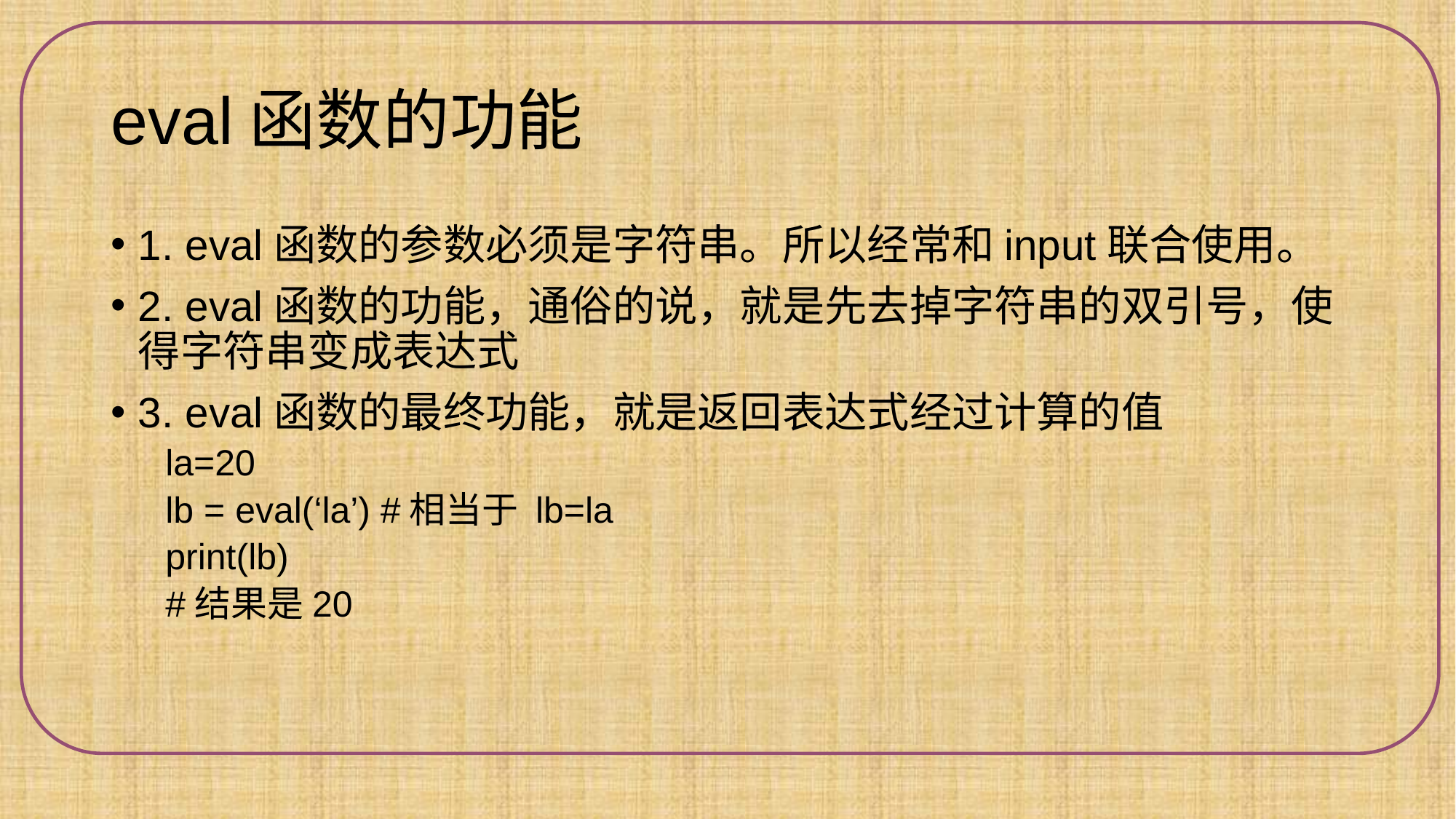

# eval函数的功能
1. eval函数的参数必须是字符串。所以经常和input联合使用。
2. eval函数的功能，通俗的说，就是先去掉字符串的双引号，使得字符串变成表达式
3. eval函数的最终功能，就是返回表达式经过计算的值
la=20
lb = eval(‘la’) #相当于 lb=la
print(lb)
#结果是20